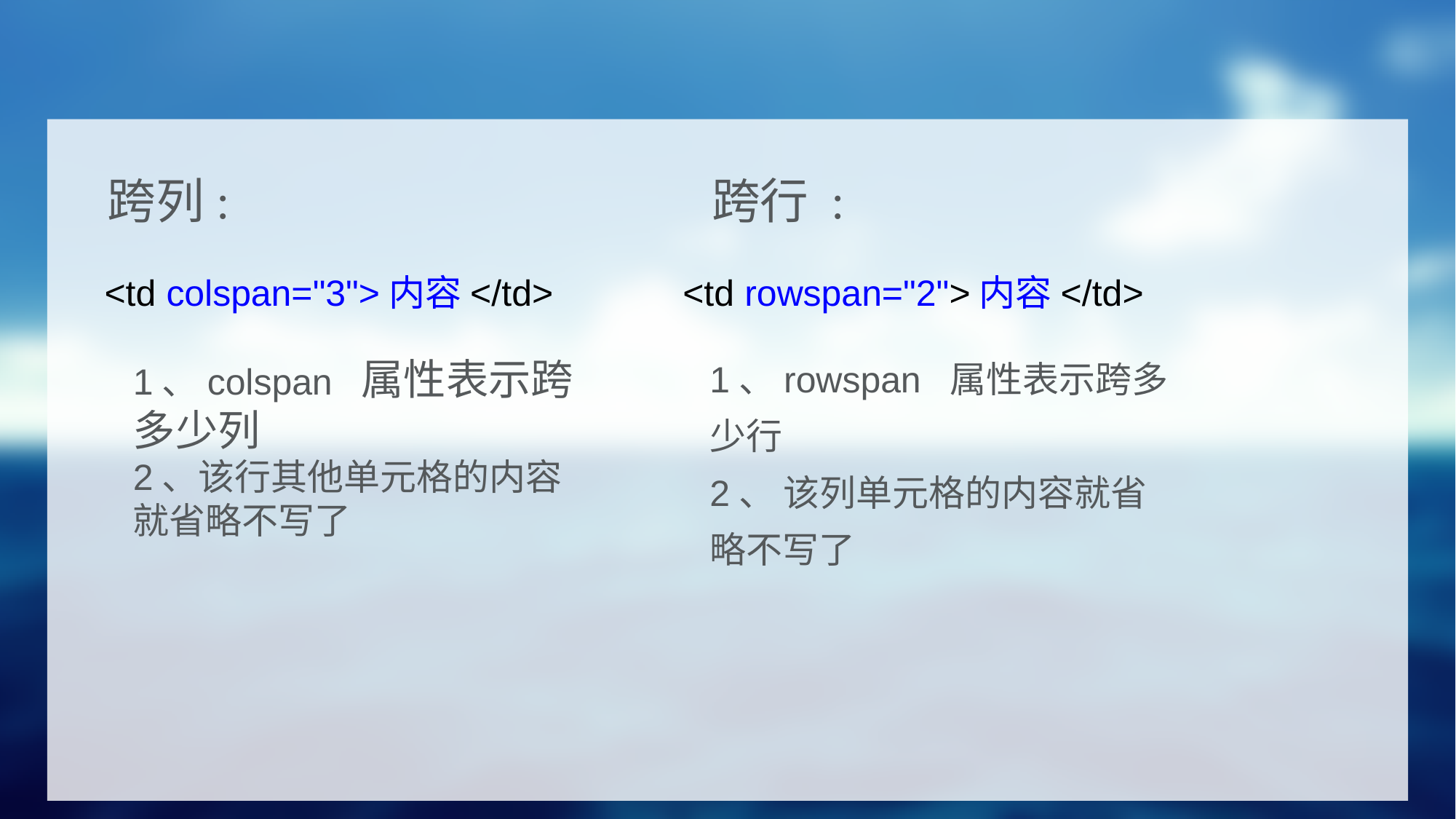

跨列:
跨行 :
<td colspan="3">内容</td>

 <td rowspan="2">内容</td>

1、rowspan  属性表示跨多少行
2、 该列单元格的内容就省略不写了

1、colspan  属性表示跨多少列
2、该行其他单元格的内容就省略不写了